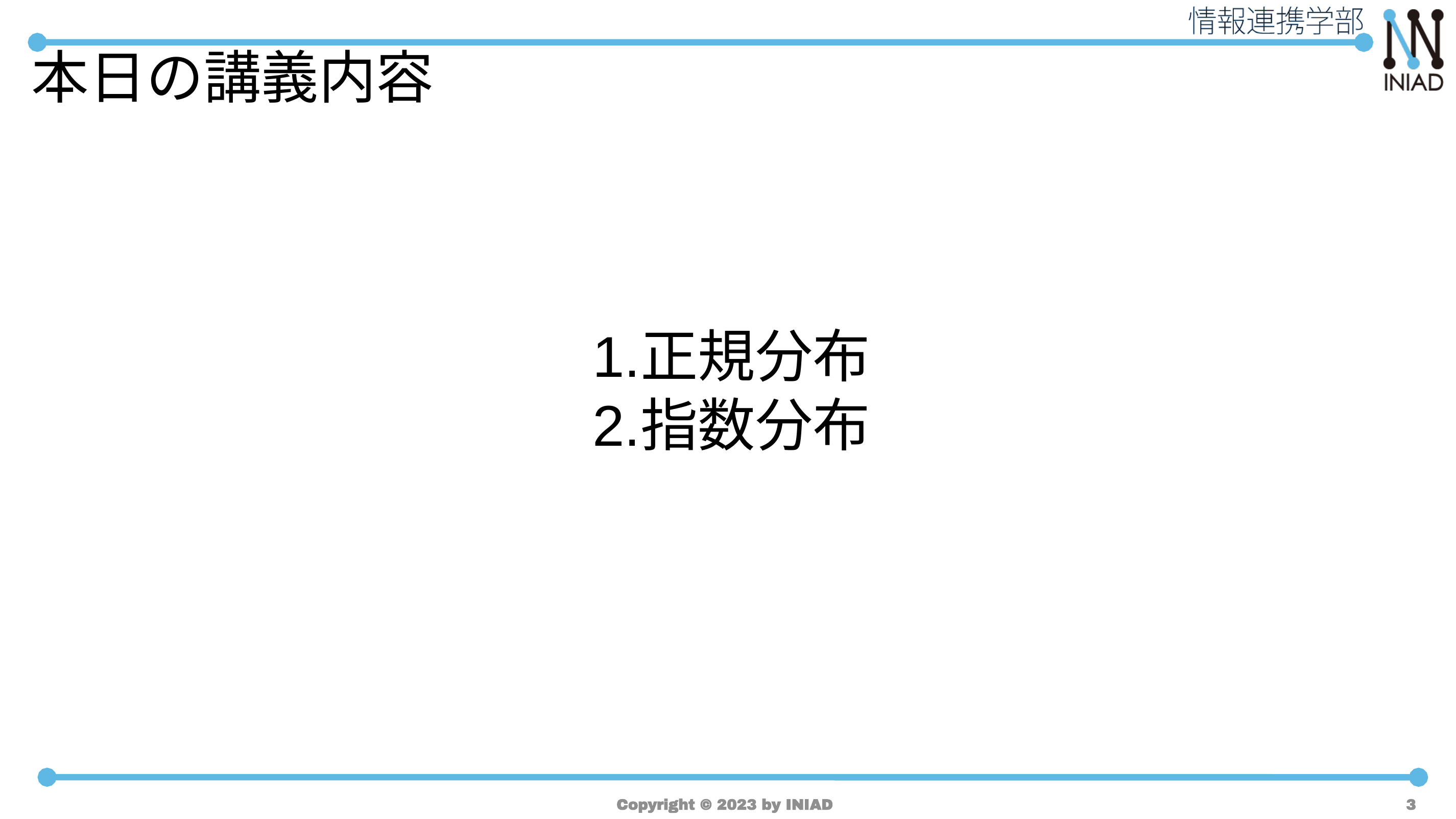

# 本日の講義内容
正規分布
指数分布
Copyright © 2023 by INIAD
3